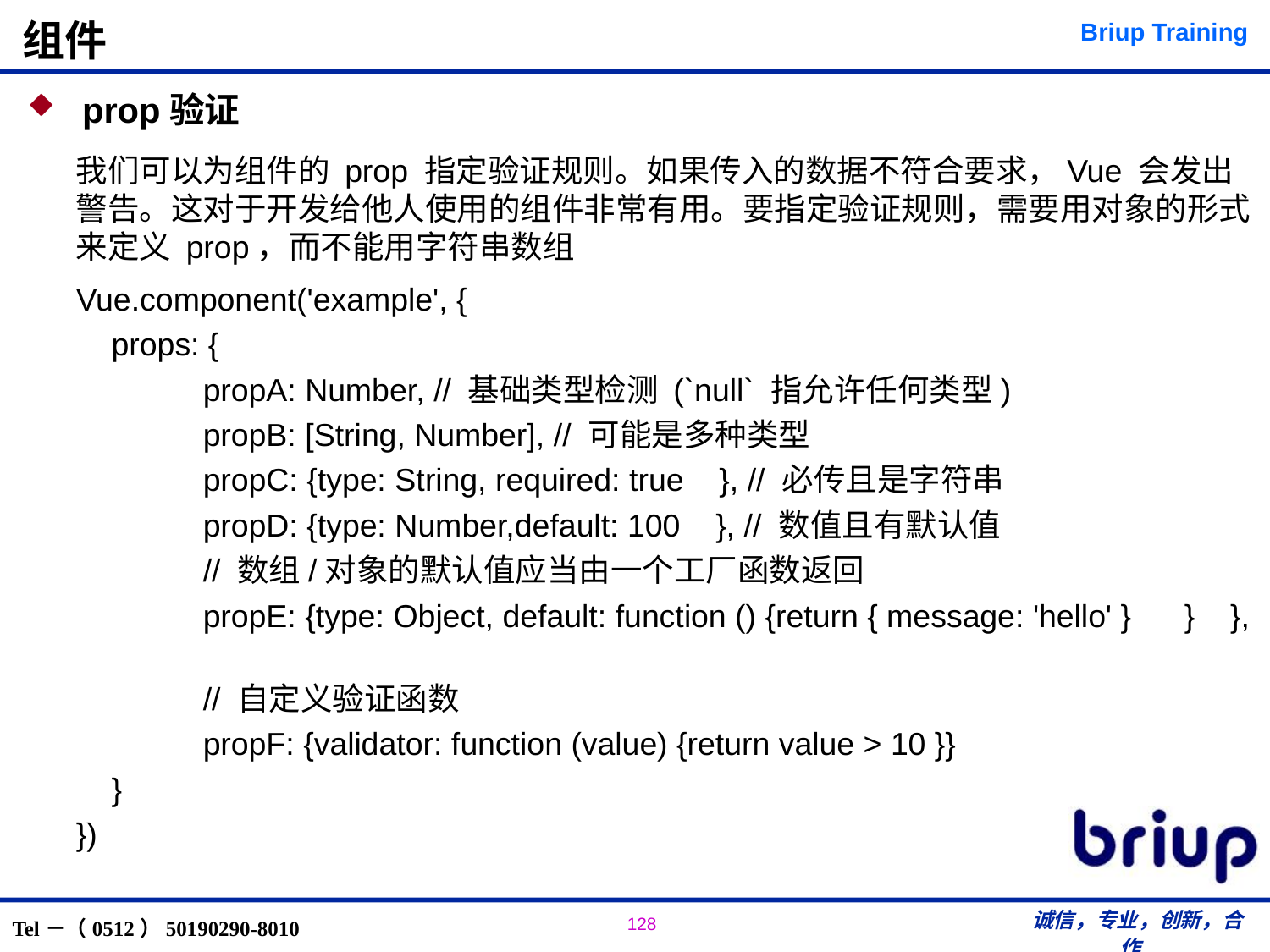

prop验证
我们可以为组件的 prop 指定验证规则。如果传入的数据不符合要求，Vue 会发出警告。这对于开发给他人使用的组件非常有用。要指定验证规则，需要用对象的形式来定义 prop，而不能用字符串数组
Vue.component('example', {
    props: {
 	propA: Number, // 基础类型检测 (`null` 指允许任何类型)
	propB: [String, Number], // 可能是多种类型
	propC: {type: String, required: true    }, // 必传且是字符串
	propD: {type: Number,default: 100    }, // 数值且有默认值
	// 数组/对象的默认值应当由一个工厂函数返回
	propE: {type: Object, default: function () {return { message: 'hello' }      }    },
  	// 自定义验证函数
	propF: {validator: function (value) {return value > 10 }}
    }
})

# 组件